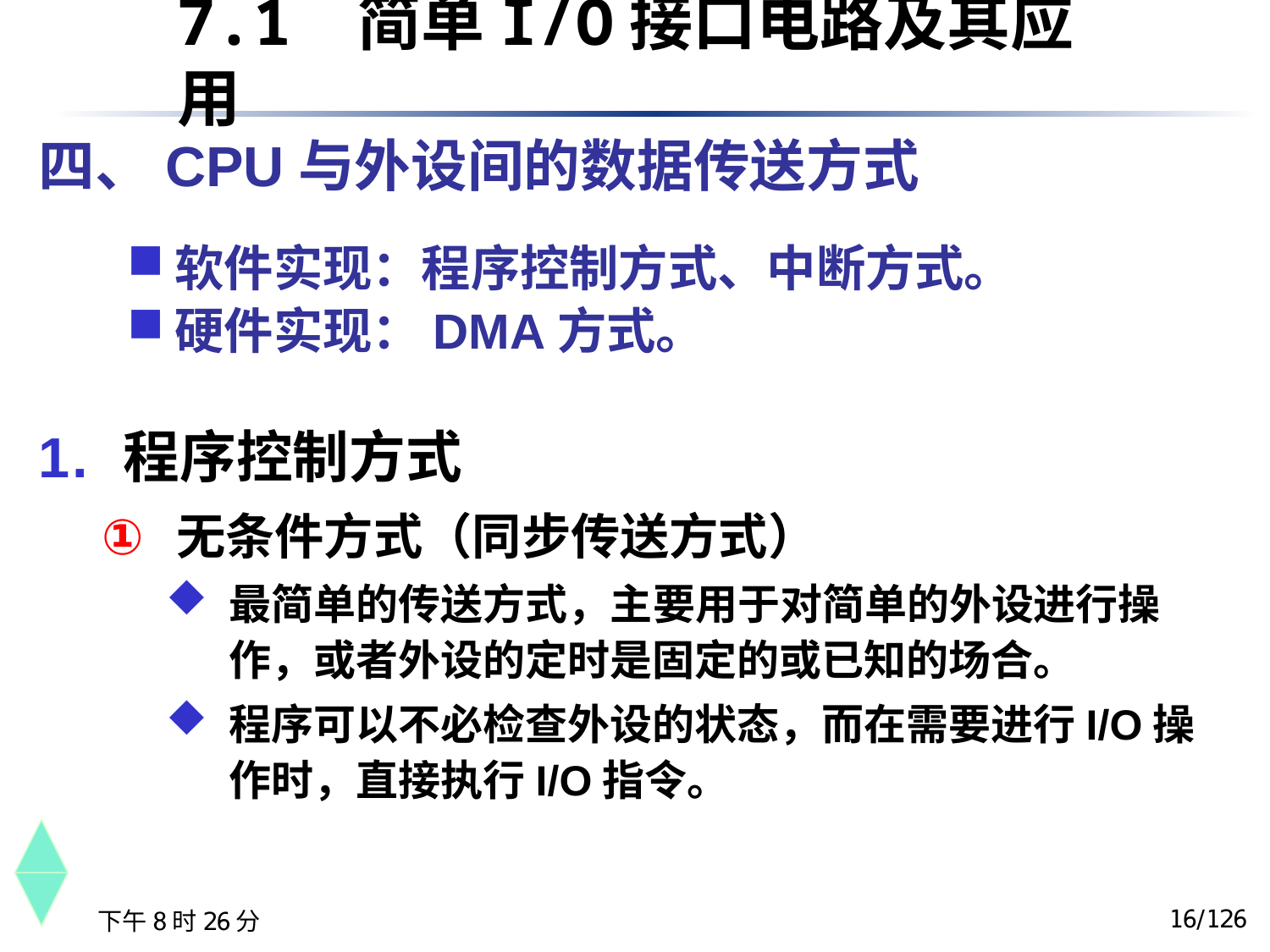

7.1	 简单I/O接口电路及其应用
四、CPU与外设间的数据传送方式
软件实现：程序控制方式、中断方式。
硬件实现：DMA方式。
程序控制方式
无条件方式（同步传送方式）
最简单的传送方式，主要用于对简单的外设进行操作，或者外设的定时是固定的或已知的场合。
程序可以不必检查外设的状态，而在需要进行I/O操作时，直接执行I/O指令。
16/126
下午8时26分